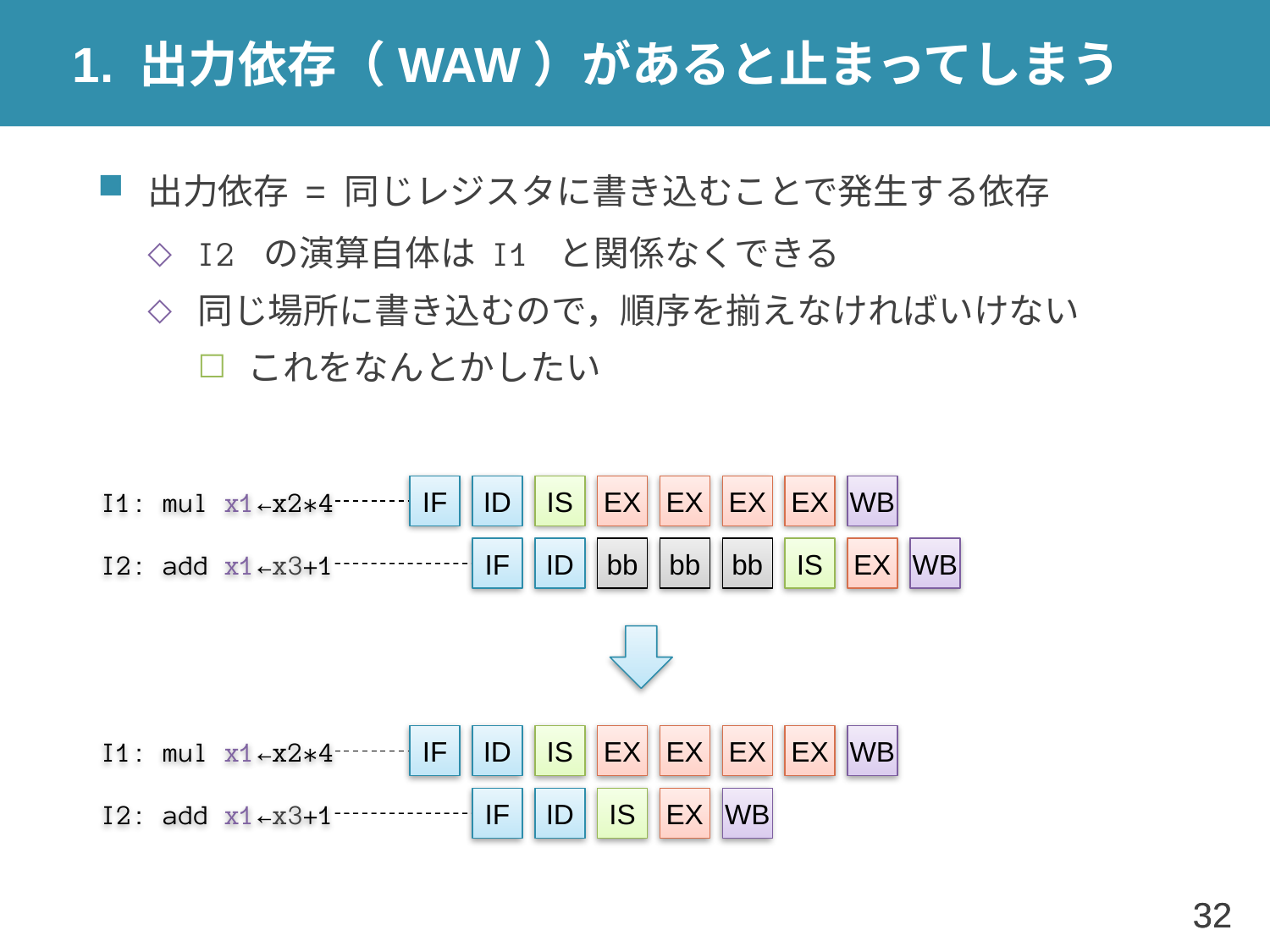

# 1. 出力依存（WAW）があると止まってしまう
出力依存 = 同じレジスタに書き込むことで発生する依存
I2 の演算自体は I1 と関係なくできる
同じ場所に書き込むので，順序を揃えなければいけない
これをなんとかしたい
I1: mul x1←x2*4
IF
ID
IS
EX
EX
EX
EX
WB
I2: add x1←x3+1
IF
ID
bb
bb
bb
IS
EX
WB

I1: mul x1←x2*4
IF
ID
IS
EX
EX
EX
EX
WB
I2: add x1←x3+1
IF
ID
IS
EX
WB